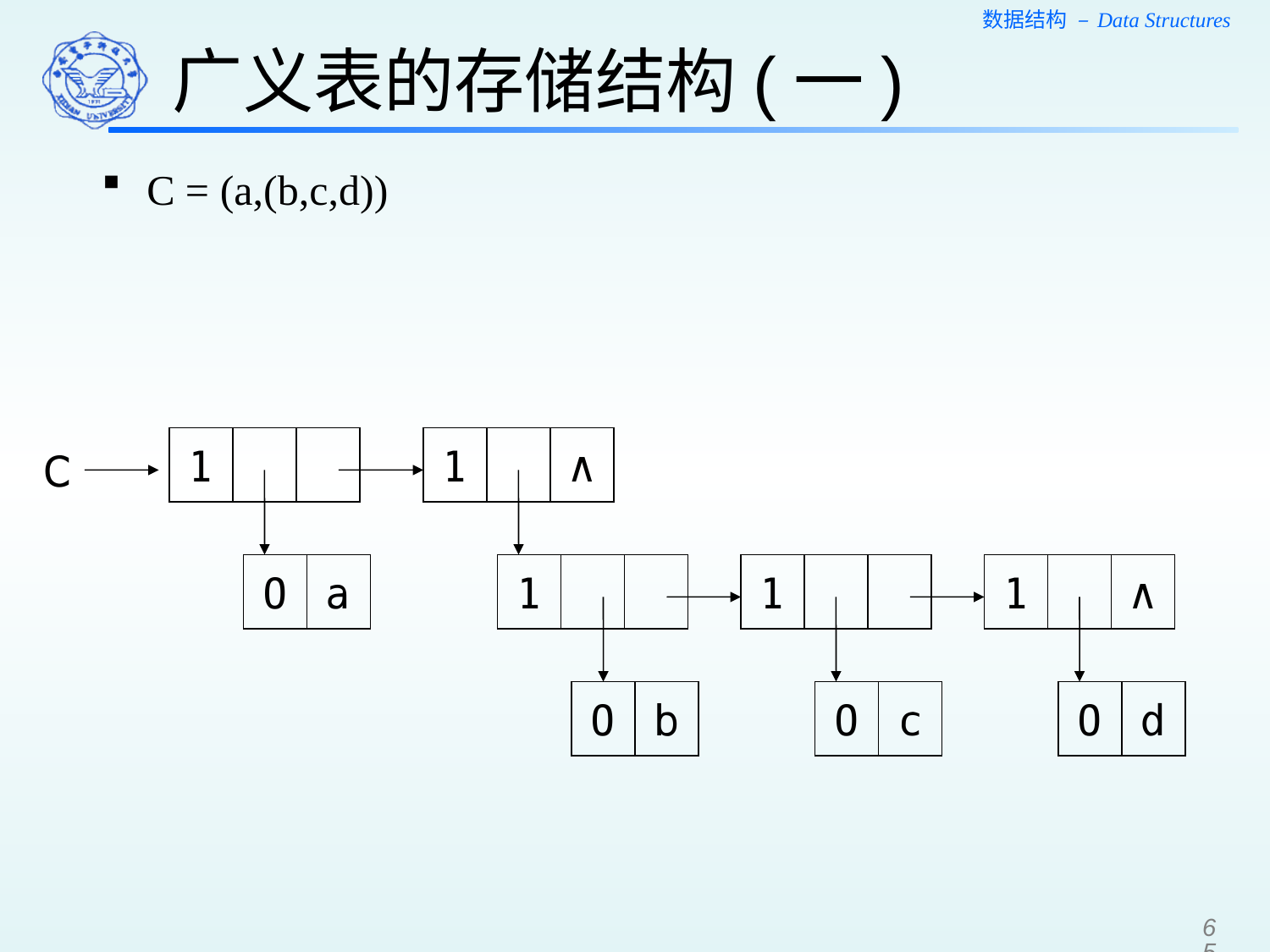

广义表的存储结构(一)
C = (a,(b,c,d))
1

1

∧
C

0
a
1

1

1

∧

0
b
0
c
0
d
65